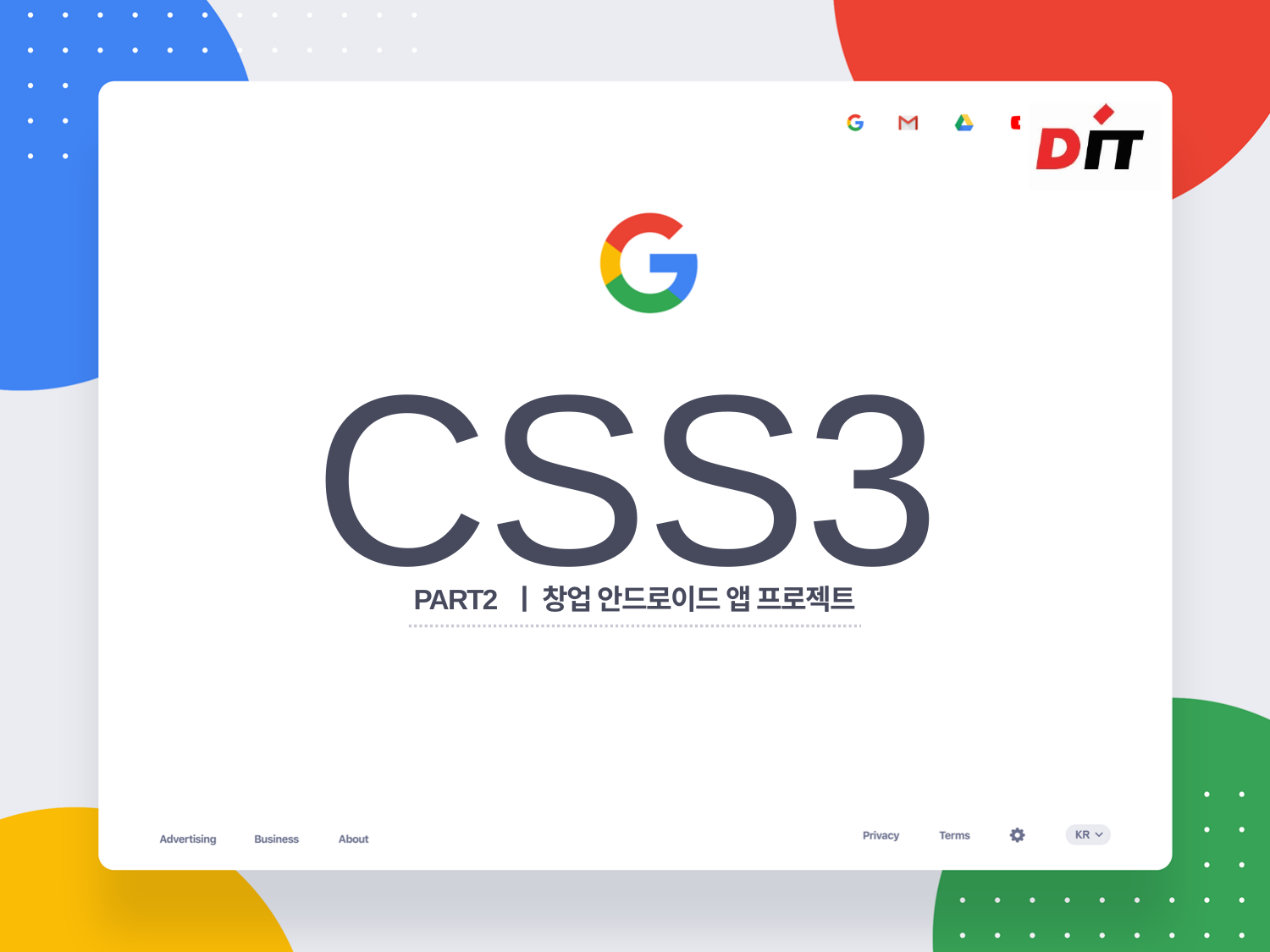

CSS3

PART2 ㅣ 창업 안드로이드 앱 프로젝트